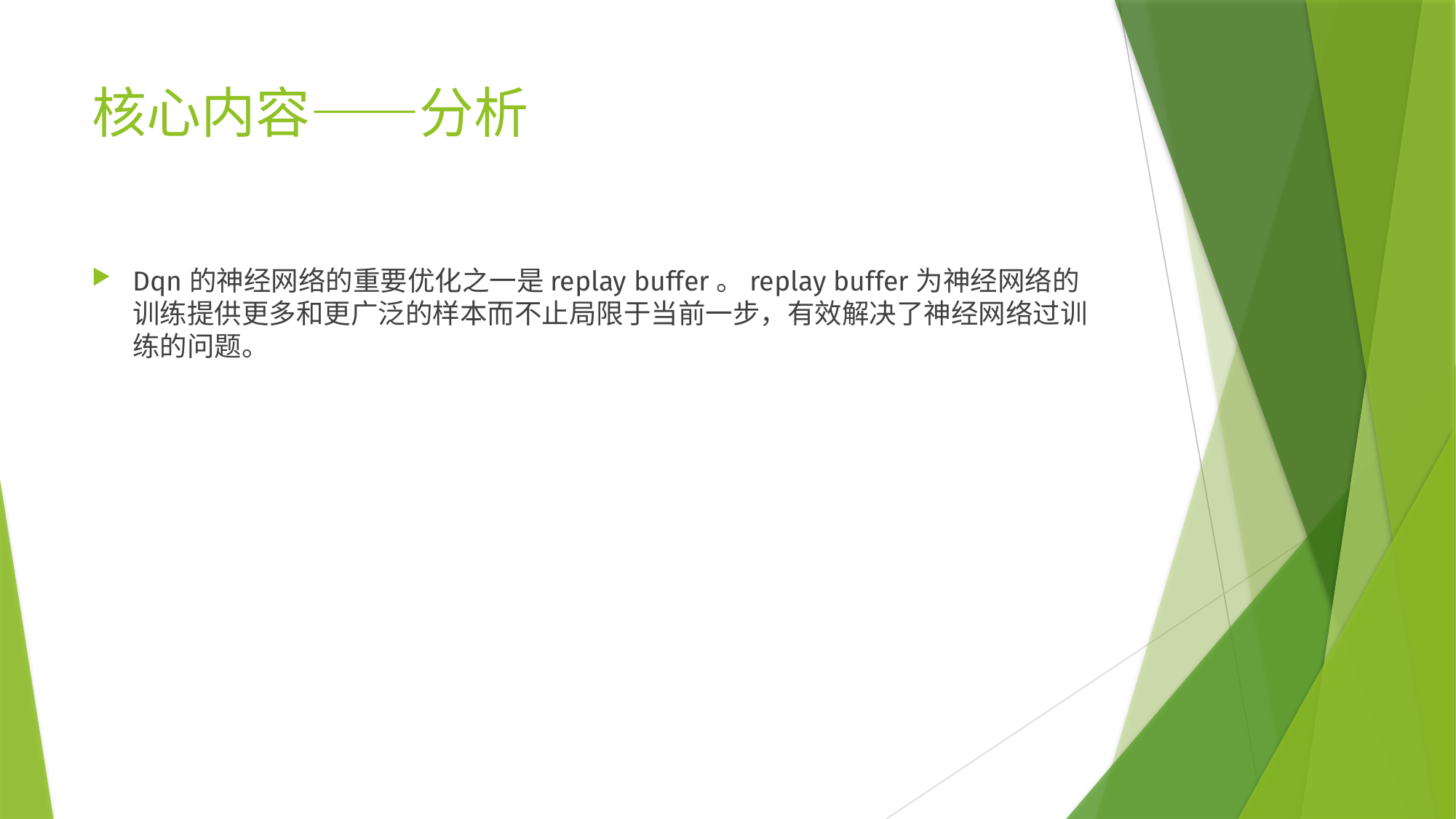

# 核心内容——分析
Dqn的神经网络的重要优化之一是replay buffer。replay buffer为神经网络的训练提供更多和更广泛的样本而不止局限于当前一步，有效解决了神经网络过训练的问题。